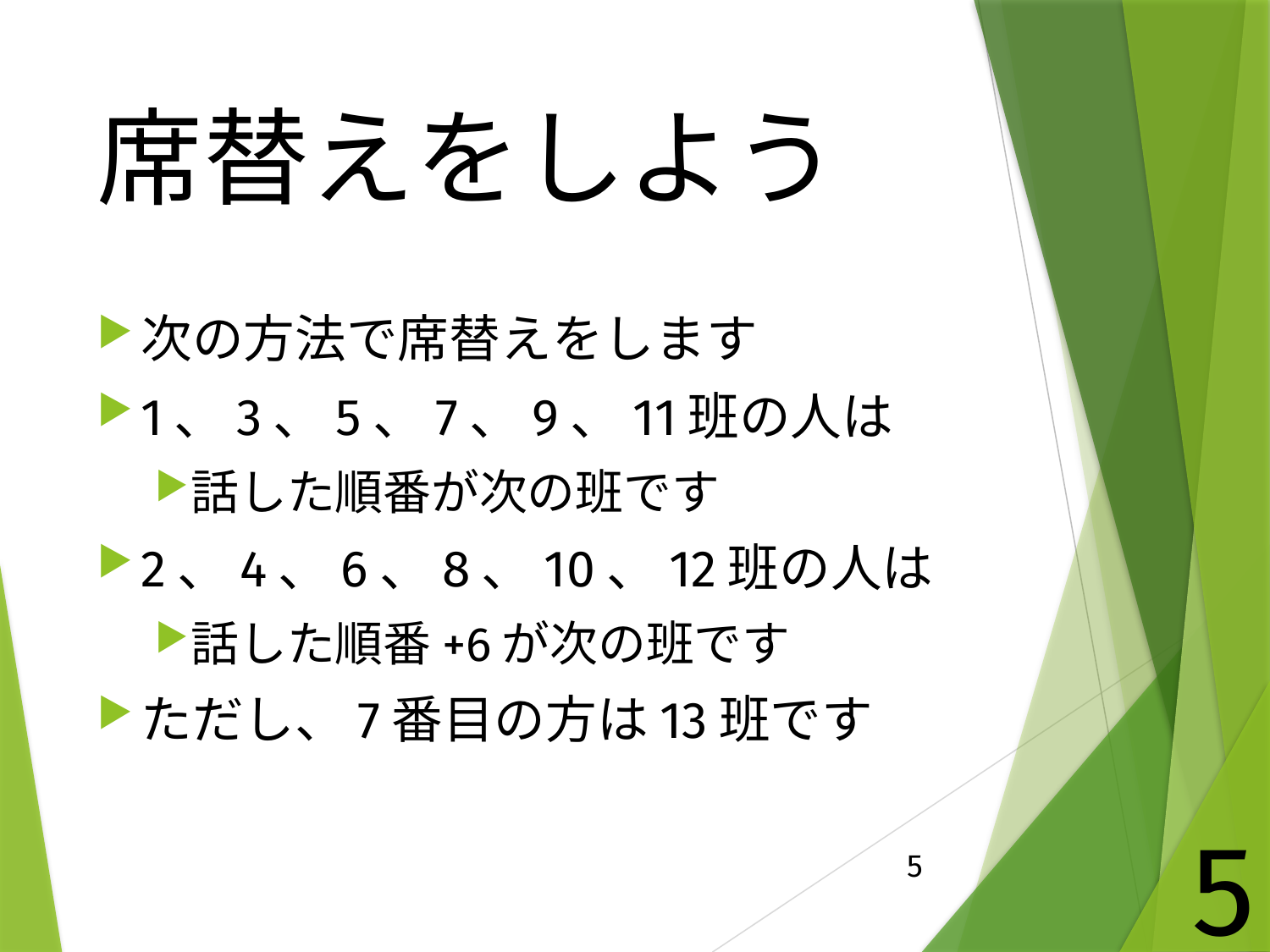

# 席替えをしよう
次の方法で席替えをします
1、3、5、7、9、11班の人は
話した順番が次の班です
2、4、6、8、10、12班の人は
話した順番+6が次の班です
ただし、7番目の方は13班です
5